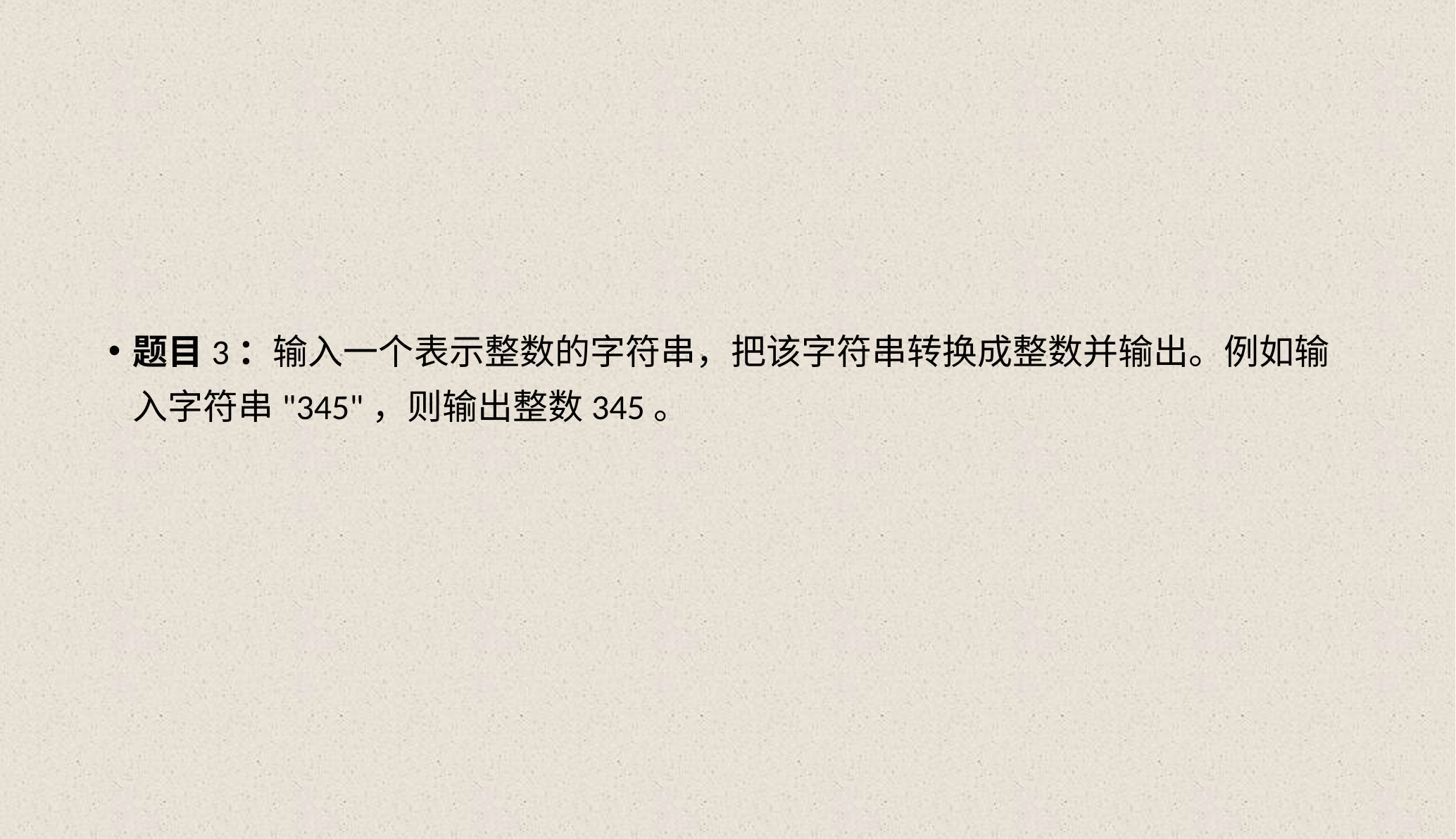

题目3：输入一个表示整数的字符串，把该字符串转换成整数并输出。例如输入字符串"345"，则输出整数345。